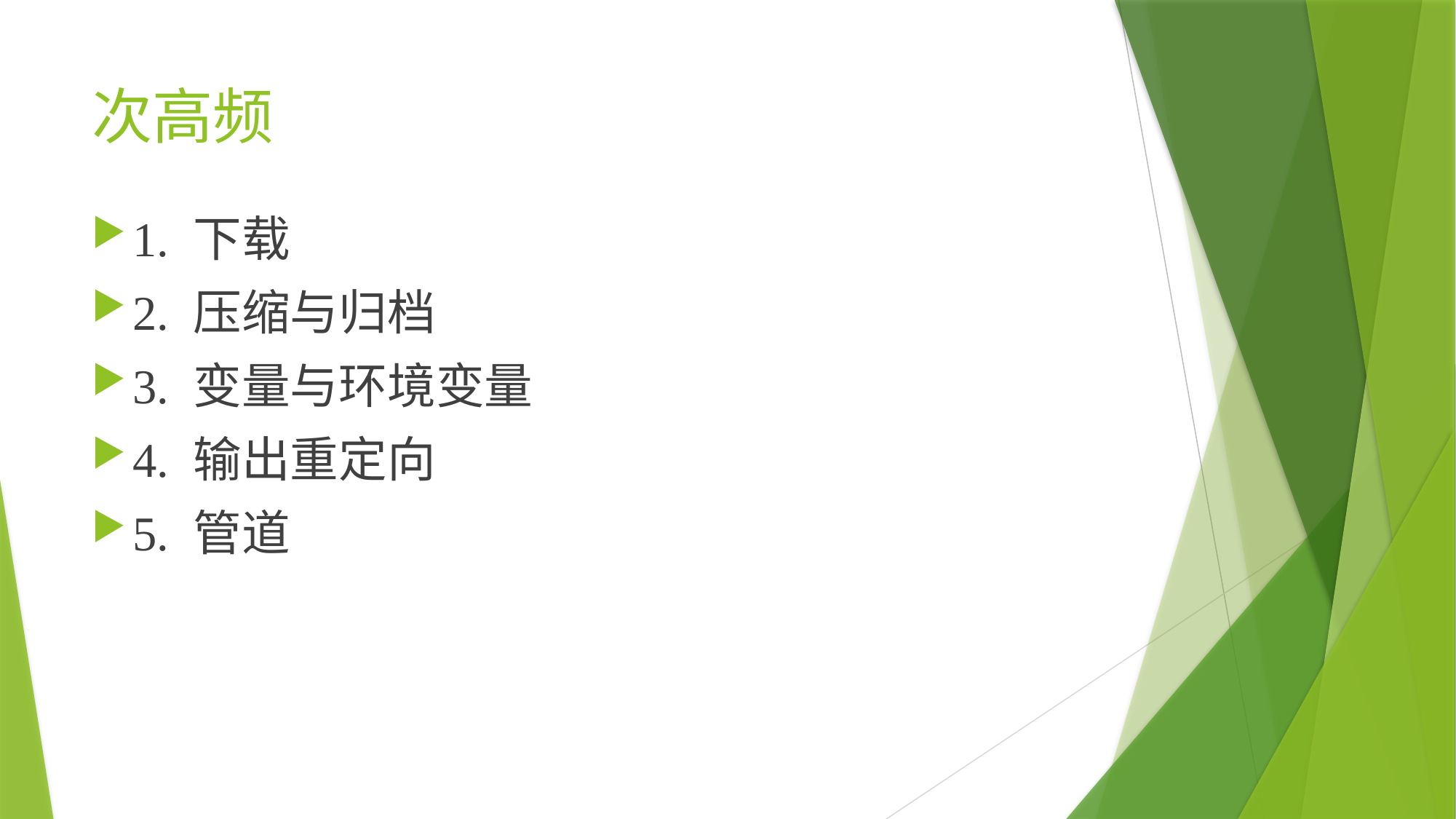

# 次高频
1. 下载
2. 压缩与归档
3. 变量与环境变量
4. 输出重定向
5. 管道